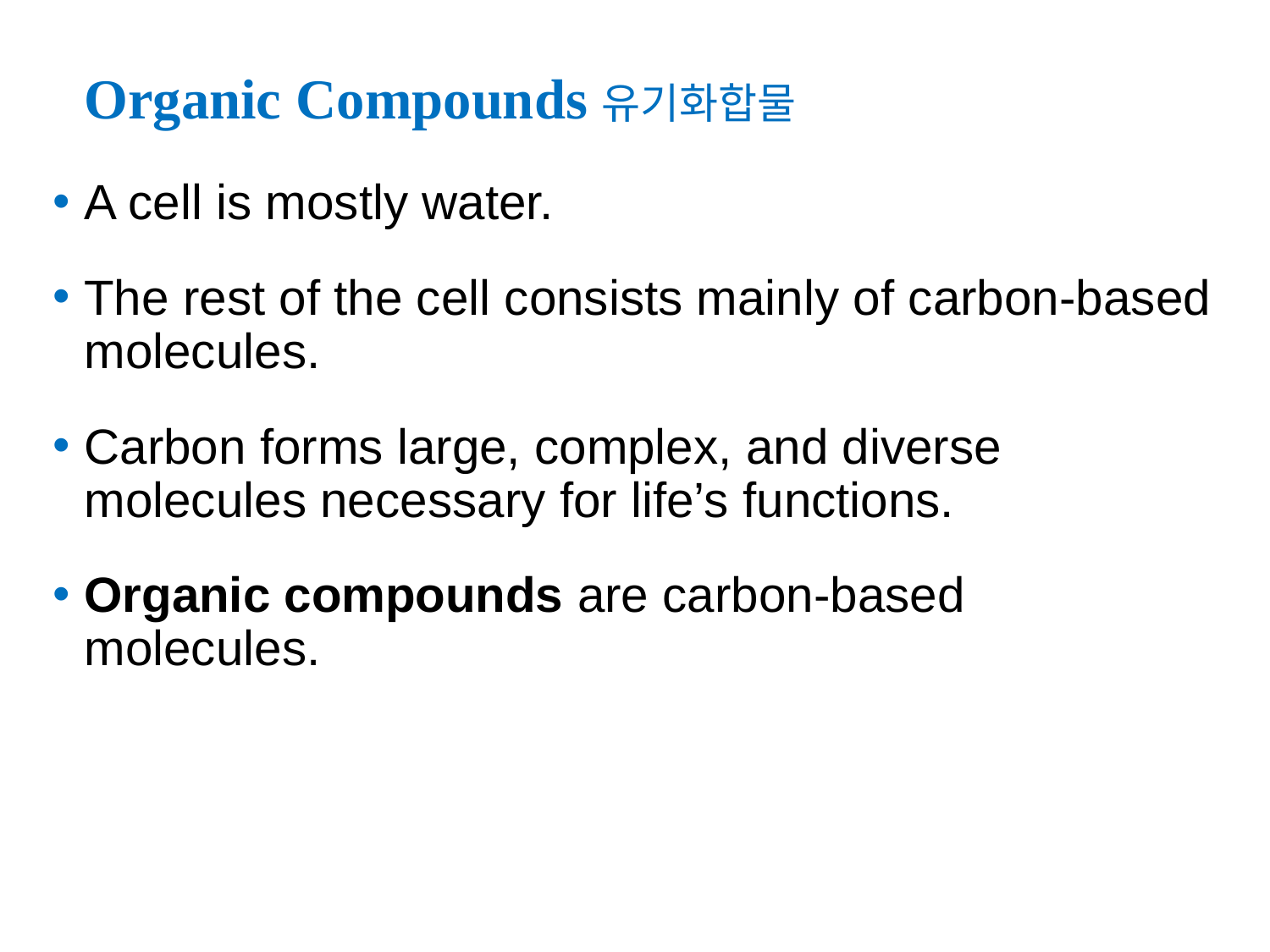

# Organic Compounds유기화합물
A cell is mostly water.
The rest of the cell consists mainly of carbon-based molecules.
Carbon forms large, complex, and diverse molecules necessary for life’s functions.
Organic compounds are carbon-based molecules.